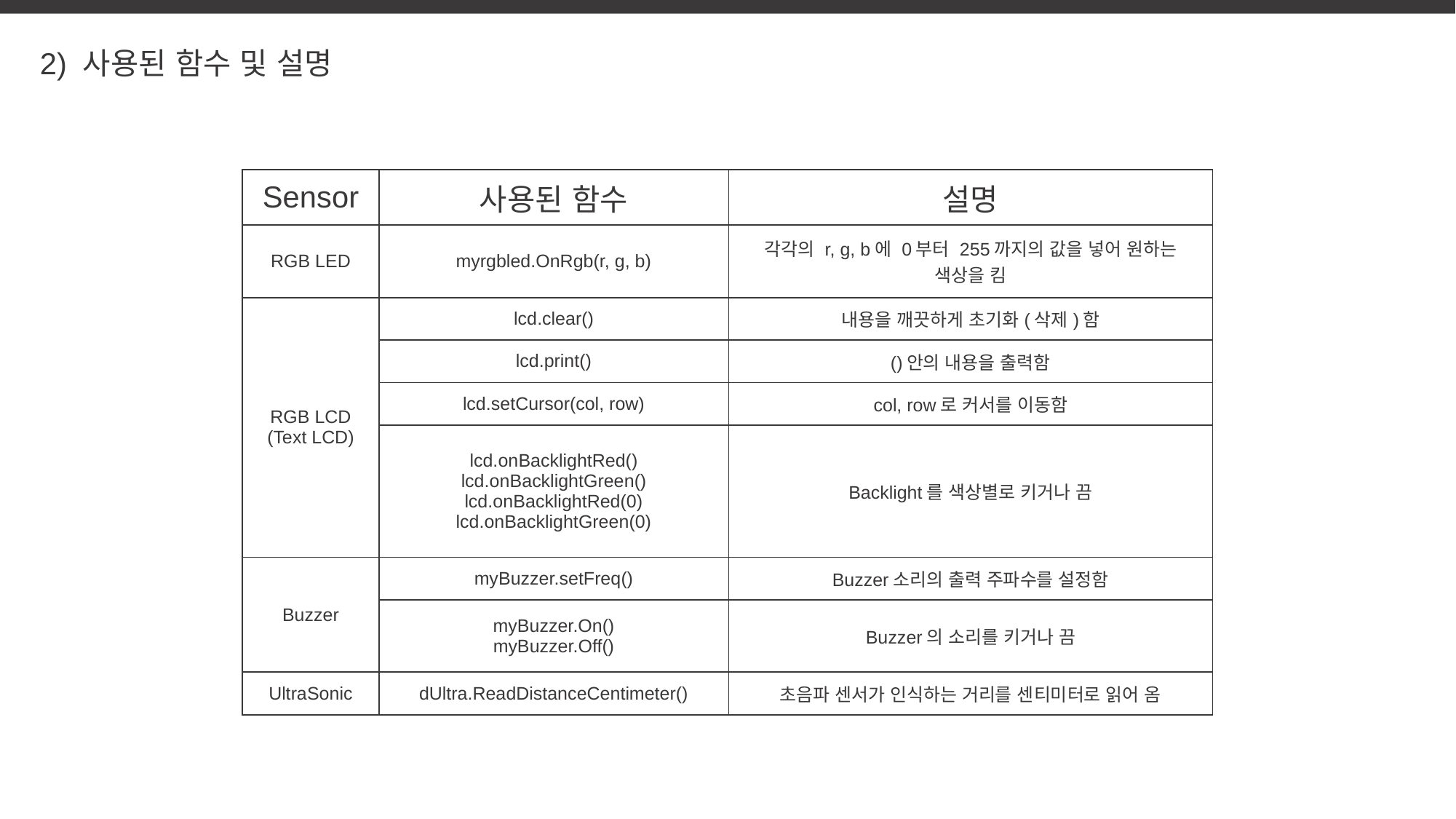

2) 사용된 함수 및 설명
| Sensor | 사용된 함수 | 설명 |
| --- | --- | --- |
| RGB LED | myrgbled.OnRgb(r, g, b) | 각각의 r, g, b에 0부터 255까지의 값을 넣어 원하는 색상을 킴 |
| RGB LCD (Text LCD) | lcd.clear() | 내용을 깨끗하게 초기화(삭제)함 |
|  | lcd.print() | ()안의 내용을 출력함 |
|  | lcd.setCursor(col, row) | col, row로 커서를 이동함 |
|  | lcd.onBacklightRed() lcd.onBacklightGreen() lcd.onBacklightRed(0) lcd.onBacklightGreen(0) | Backlight를 색상별로 키거나 끔 |
| Buzzer | myBuzzer.setFreq() | Buzzer소리의 출력 주파수를 설정함 |
|  | myBuzzer.On() myBuzzer.Off() | Buzzer의 소리를 키거나 끔 |
| UltraSonic | dUltra.ReadDistanceCentimeter() | 초음파 센서가 인식하는 거리를 센티미터로 읽어 옴 |